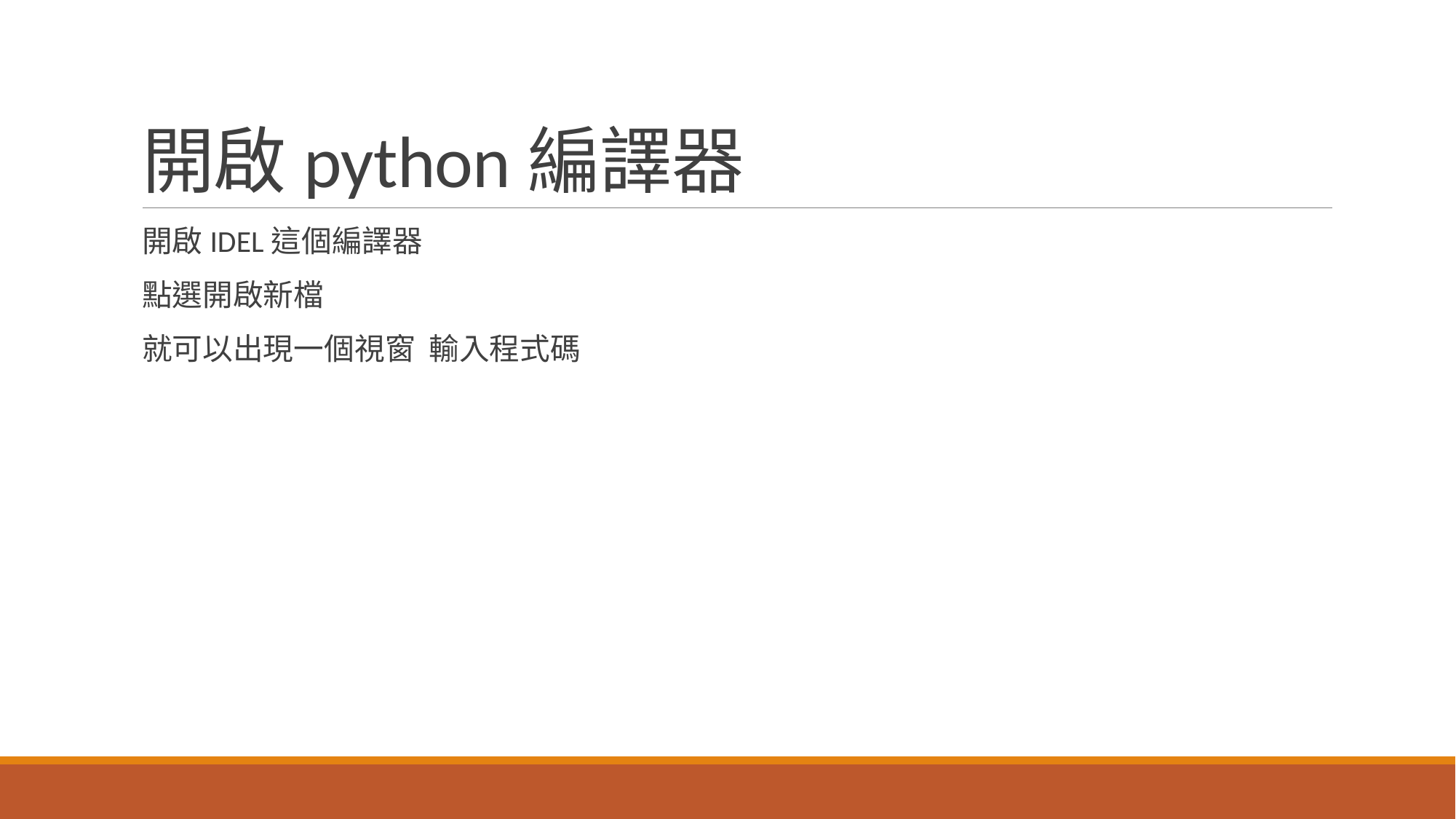

# 開啟python編譯器
開啟IDEL這個編譯器
點選開啟新檔
就可以出現一個視窗  輸入程式碼